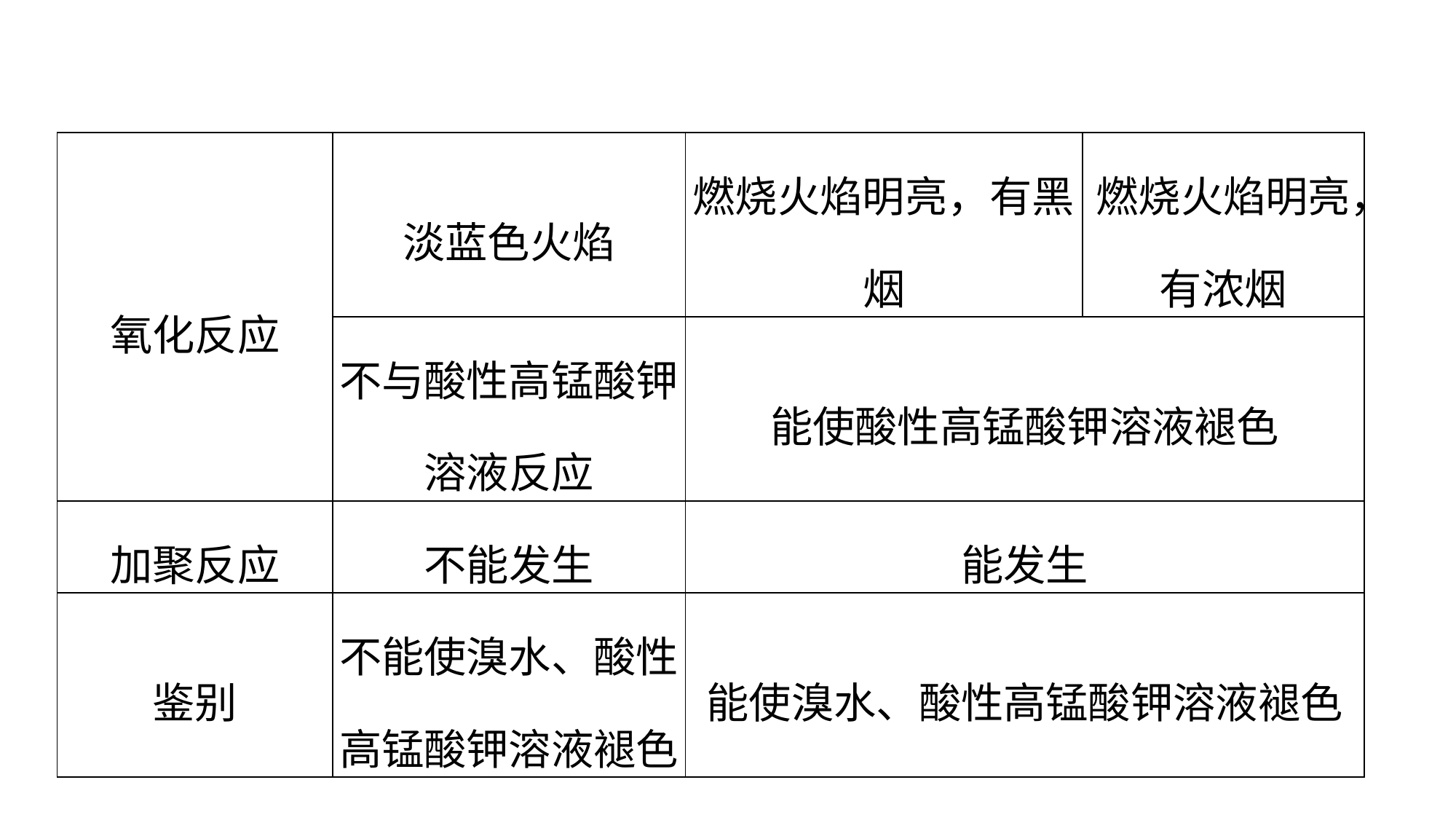

| 氧化反应 | 淡蓝色火焰 | 燃烧火焰明亮，有黑烟 | 燃烧火焰明亮，有浓烟 |
| --- | --- | --- | --- |
|  | 不与酸性高锰酸钾溶液反应 | 能使酸性高锰酸钾溶液褪色 |  |
| 加聚反应 | 不能发生 | 能发生 |  |
| 鉴别 | 不能使溴水、酸性高锰酸钾溶液褪色 | 能使溴水、酸性高锰酸钾溶液褪色 |  |